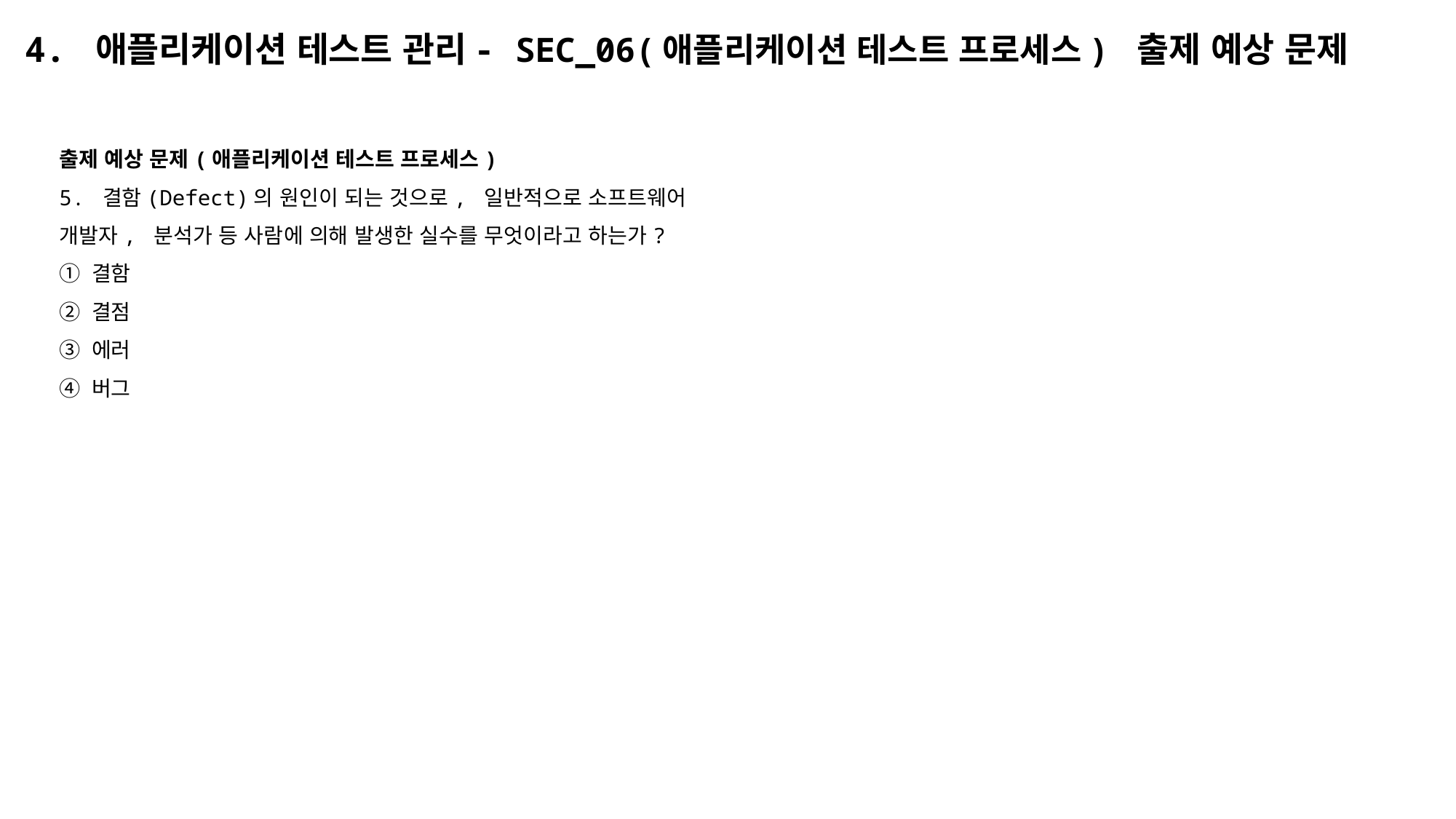

# 4. 애플리케이션 테스트 관리- SEC_06(애플리케이션 테스트 프로세스) 출제 예상 문제
출제 예상 문제(애플리케이션 테스트 프로세스)
5. 결함(Defect)의 원인이 되는 것으로, 일반적으로 소프트웨어 개발자, 분석가 등 사람에 의해 발생한 실수를 무엇이라고 하는가?
① 결함
② 결점
③ 에러
④ 버그